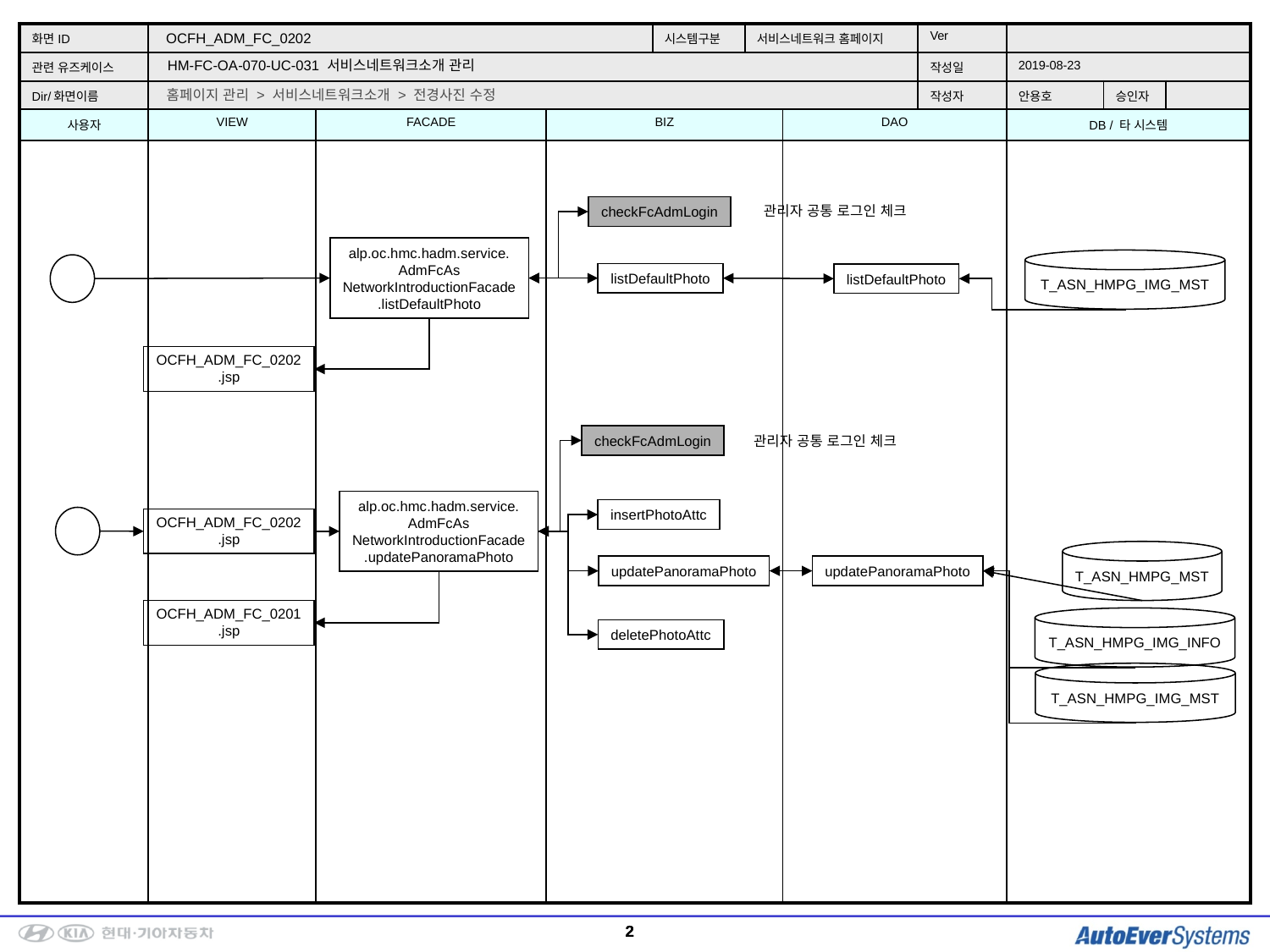

OCFH_ADM_FC_0202
HM-FC-OA-070-UC-031 서비스네트워크소개 관리
홈페이지 관리 > 서비스네트워크소개 > 전경사진 수정
checkFcAdmLogin
관리자 공통 로그인 체크
alp.oc.hmc.hadm.service.
AdmFcAs
NetworkIntroductionFacade
.listDefaultPhoto

T_ASN_HMPG_IMG_MST
listDefaultPhoto
listDefaultPhoto
OCFH_ADM_FC_0202
.jsp
checkFcAdmLogin
관리자 공통 로그인 체크
alp.oc.hmc.hadm.service.
AdmFcAs
NetworkIntroductionFacade
.updatePanoramaPhoto
insertPhotoAttc

OCFH_ADM_FC_0202
.jsp
T_ASN_HMPG_MST
updatePanoramaPhoto
updatePanoramaPhoto
OCFH_ADM_FC_0201
.jsp
T_ASN_HMPG_IMG_INFO
deletePhotoAttc
T_ASN_HMPG_IMG_MST